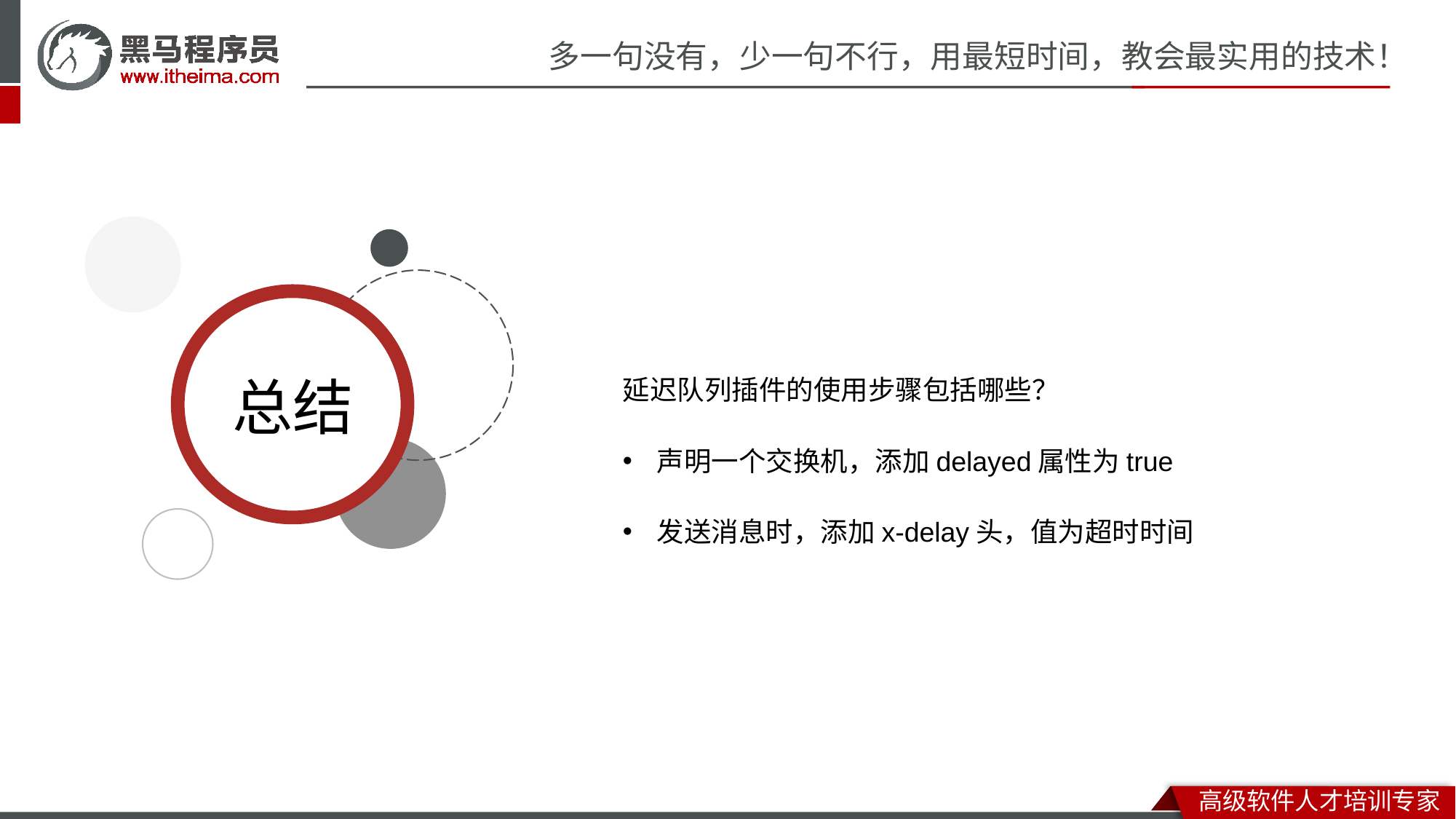

延迟队列插件的使用步骤包括哪些？
声明一个交换机，添加delayed属性为true
发送消息时，添加x-delay头，值为超时时间